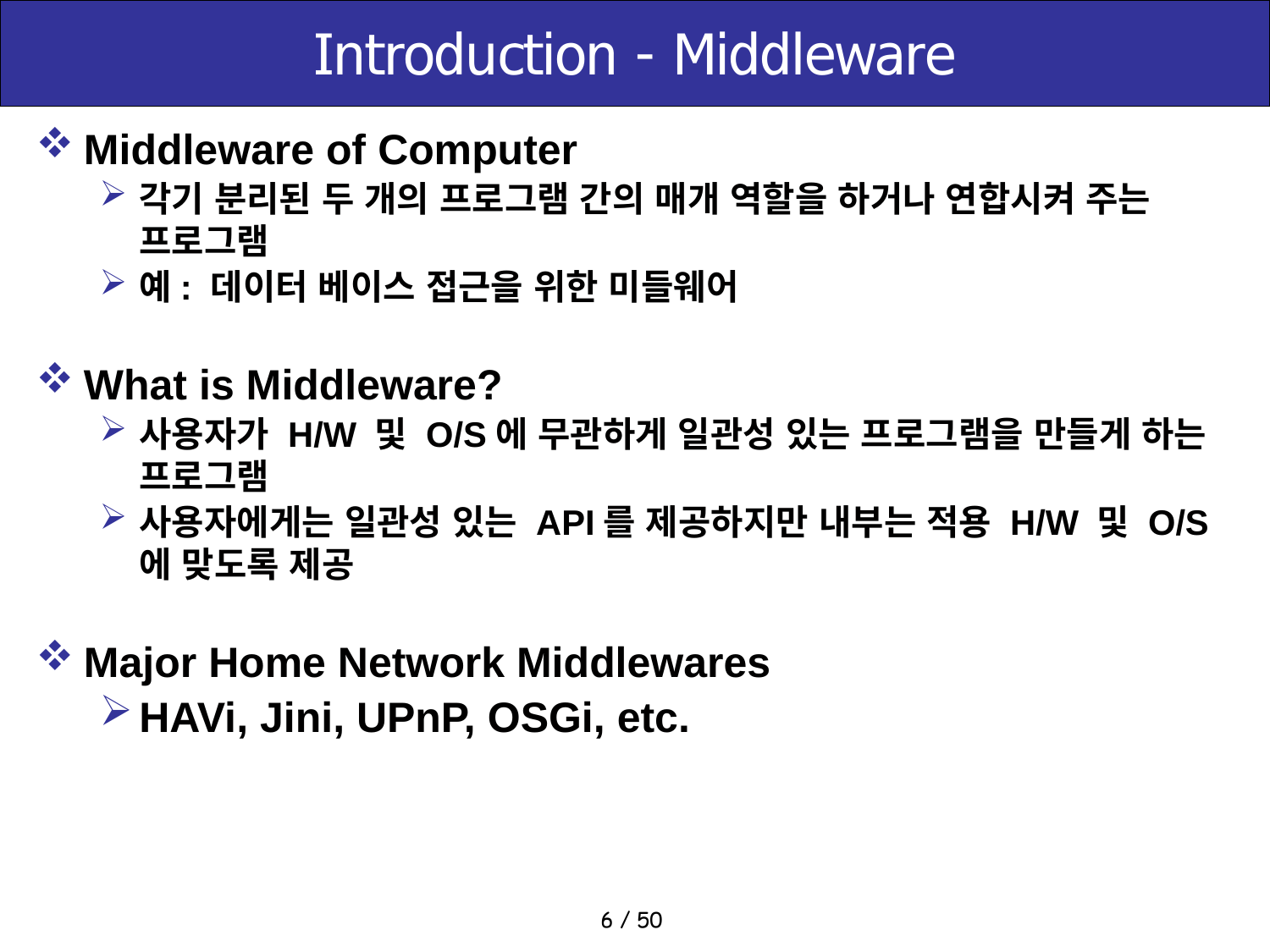

# Introduction - Middleware
Middleware of Computer
각기 분리된 두 개의 프로그램 간의 매개 역할을 하거나 연합시켜 주는 프로그램
예: 데이터 베이스 접근을 위한 미들웨어

What is Middleware?
사용자가 H/W 및 O/S에 무관하게 일관성 있는 프로그램을 만들게 하는 프로그램
사용자에게는 일관성 있는 API를 제공하지만 내부는 적용 H/W 및 O/S에 맞도록 제공

Major Home Network Middlewares
HAVi, Jini, UPnP, OSGi, etc.

6 / 50